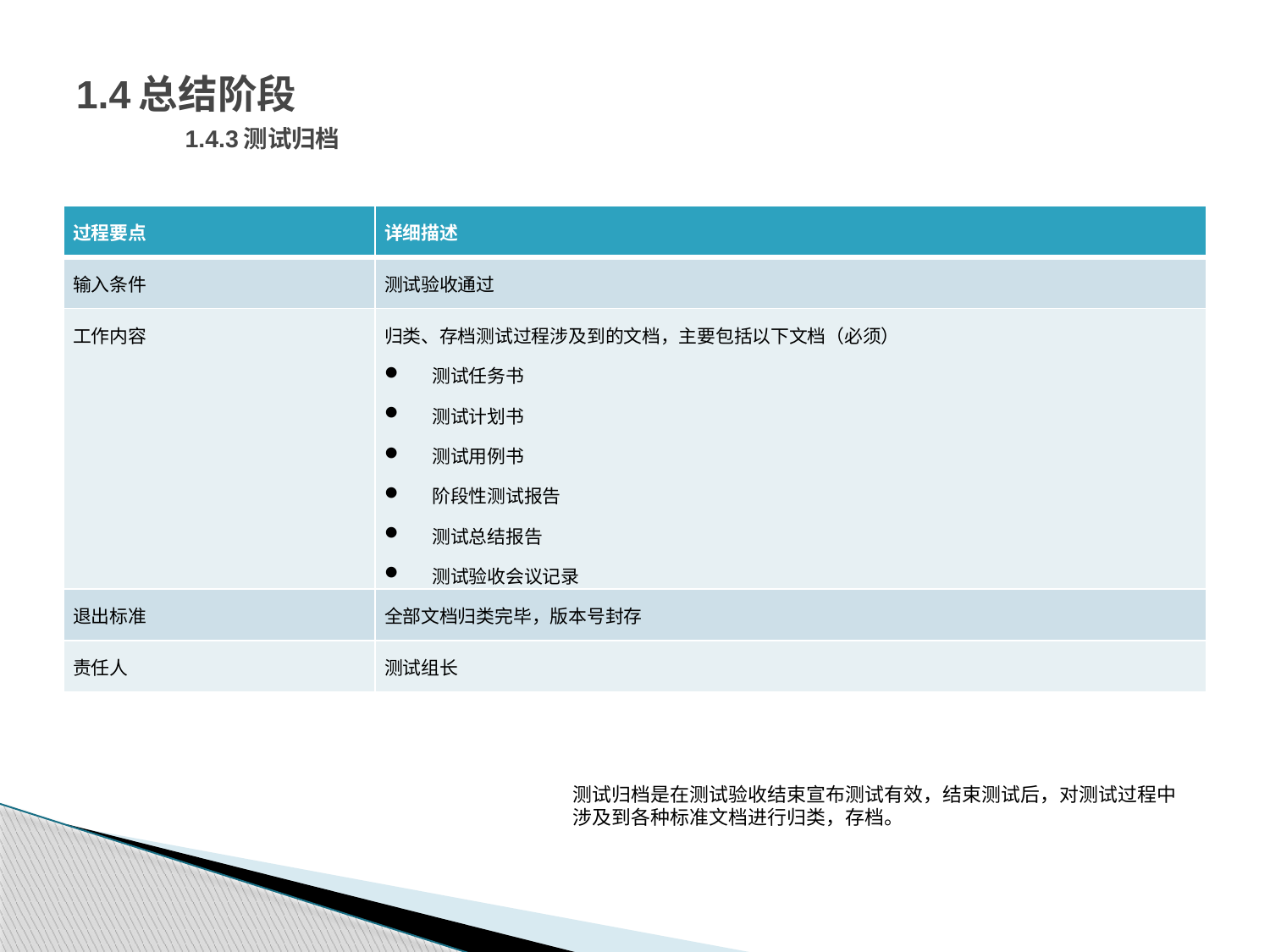

# 1.4总结阶段 1.4.3测试归档
| 过程要点 | 详细描述 |
| --- | --- |
| 输入条件 | 测试验收通过 |
| 工作内容 | 归类、存档测试过程涉及到的文档，主要包括以下文档（必须） 测试任务书 测试计划书 测试用例书 阶段性测试报告 测试总结报告 测试验收会议记录 |
| 退出标准 | 全部文档归类完毕，版本号封存 |
| 责任人 | 测试组长 |
测试归档是在测试验收结束宣布测试有效，结束测试后，对测试过程中涉及到各种标准文档进行归类，存档。